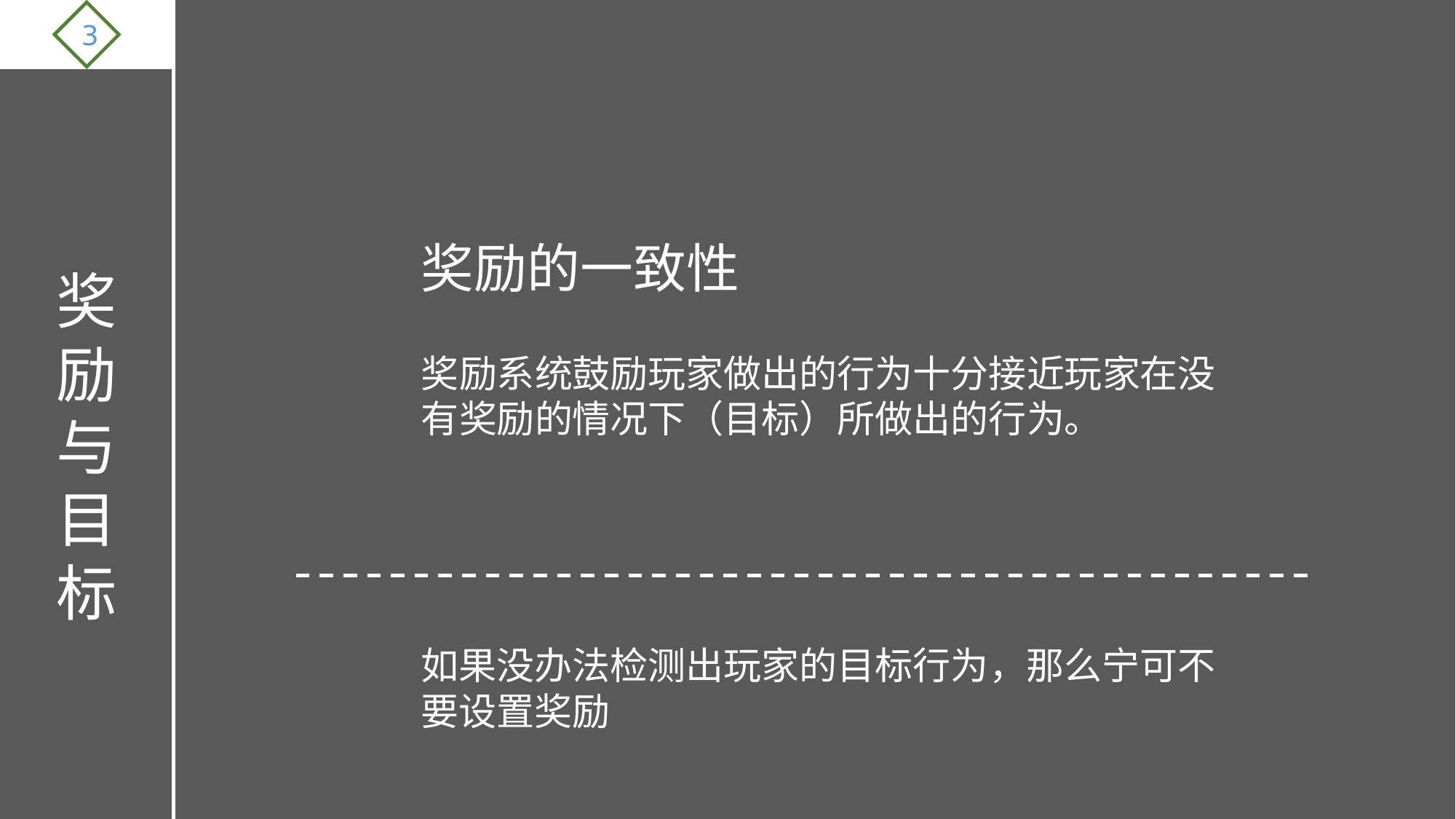

3
奖励的一致性
奖励与目标
奖励系统鼓励玩家做出的行为十分接近玩家在没有奖励的情况下（目标）所做出的行为。
如果没办法检测出玩家的目标行为，那么宁可不要设置奖励